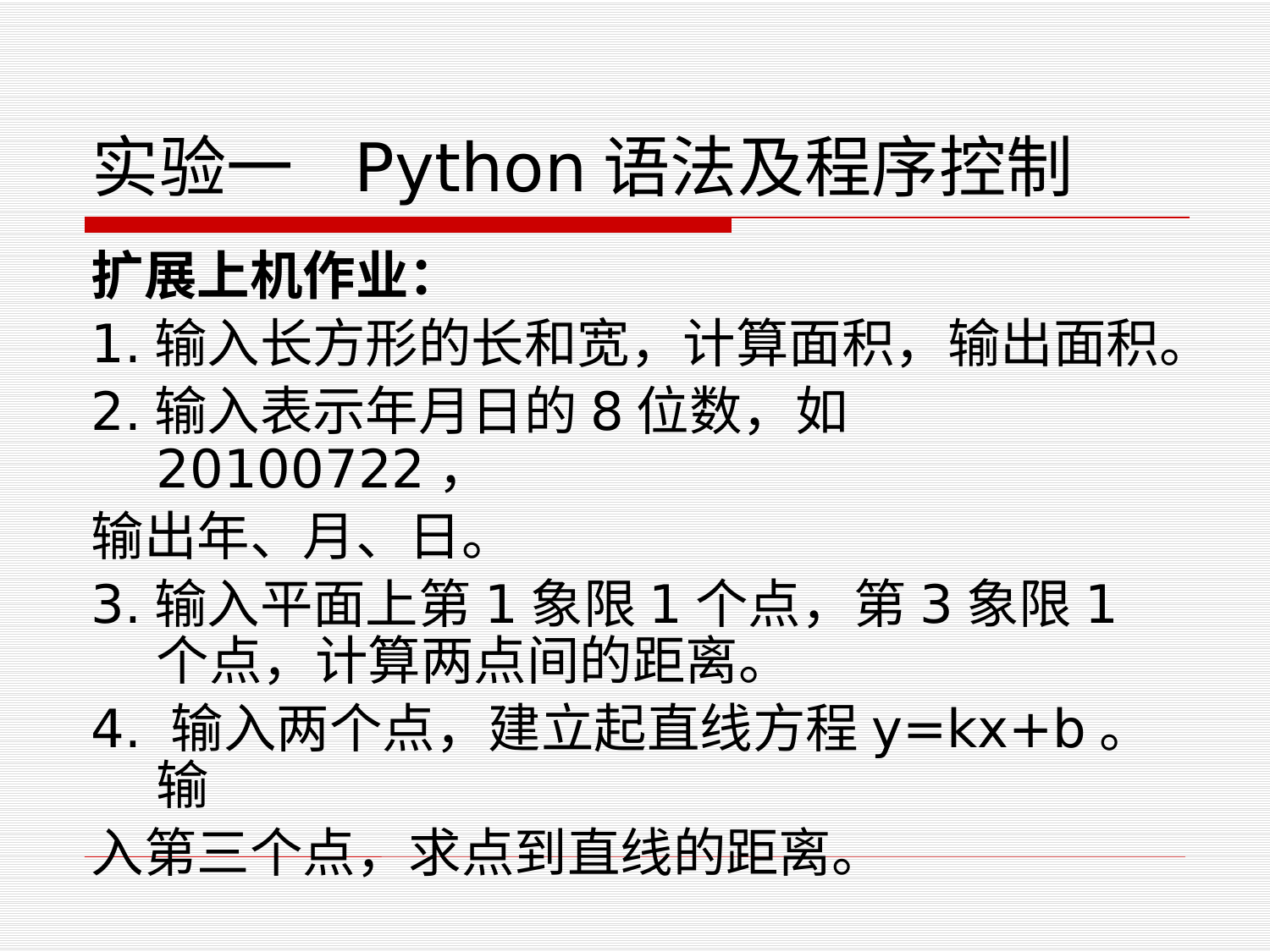

# 实验一   Python语法及程序控制
扩展上机作业：
1.输入长方形的长和宽，计算面积，输出面积。
2.输入表示年月日的8位数，如20100722，
输出年、月、日。
3.输入平面上第1象限1个点，第3象限1个点，计算两点间的距离。
4. 输入两个点，建立起直线方程y=kx+b。输
入第三个点，求点到直线的距离。